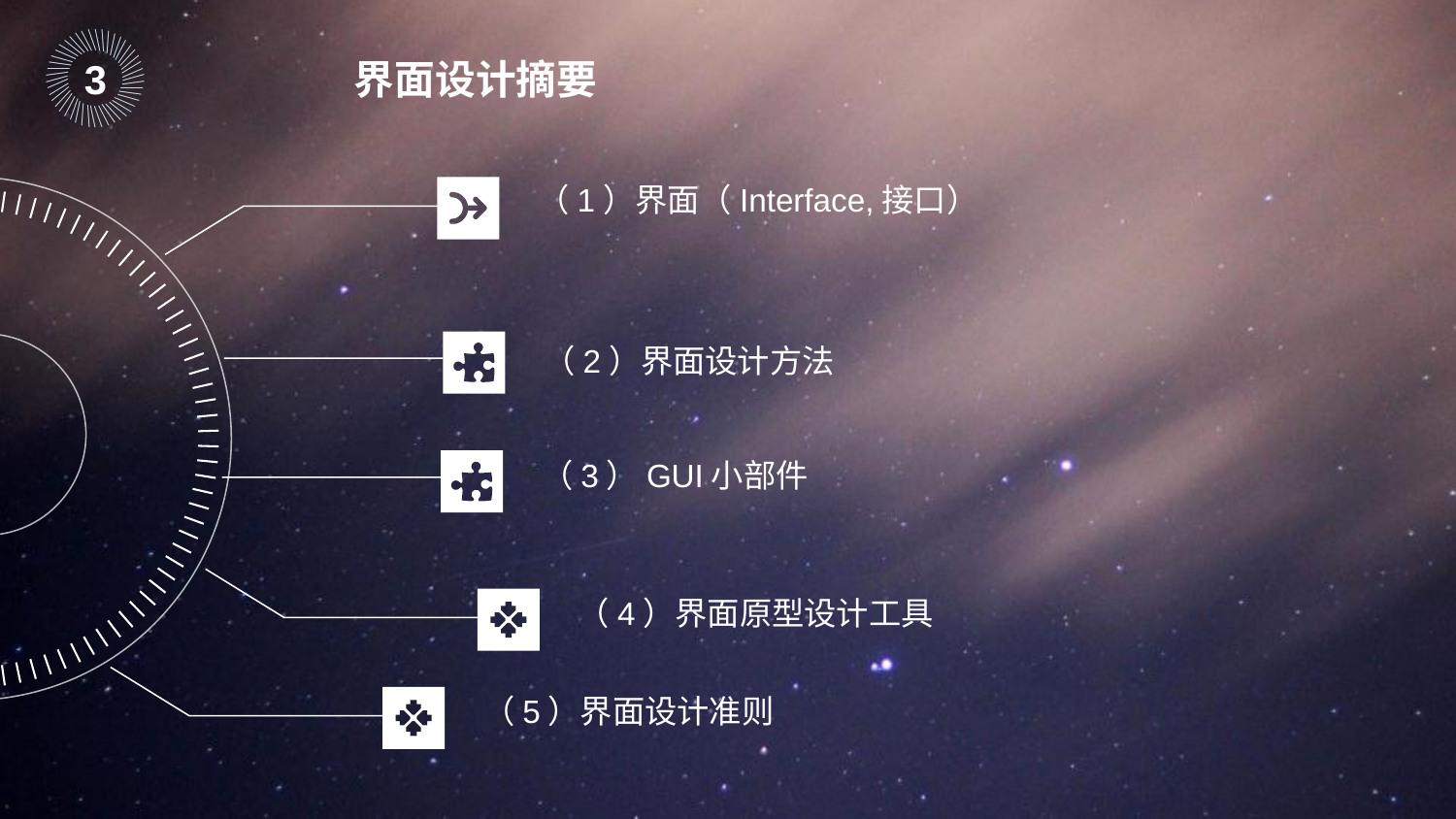

｜
｜
｜
｜
｜
｜
｜
｜
｜
｜
｜
｜
｜
｜
｜
｜
｜
｜
｜
｜
｜
｜
｜
｜
｜
｜
｜
｜
｜
｜
｜
｜
｜
｜
｜
｜
｜
｜
｜
｜
｜
｜
｜
｜
｜
｜
3
界面设计摘要
（1）界面（Interface,接口）

（2）界面设计方法

（3）GUI小部件

（4）界面原型设计工具

（5）界面设计准则